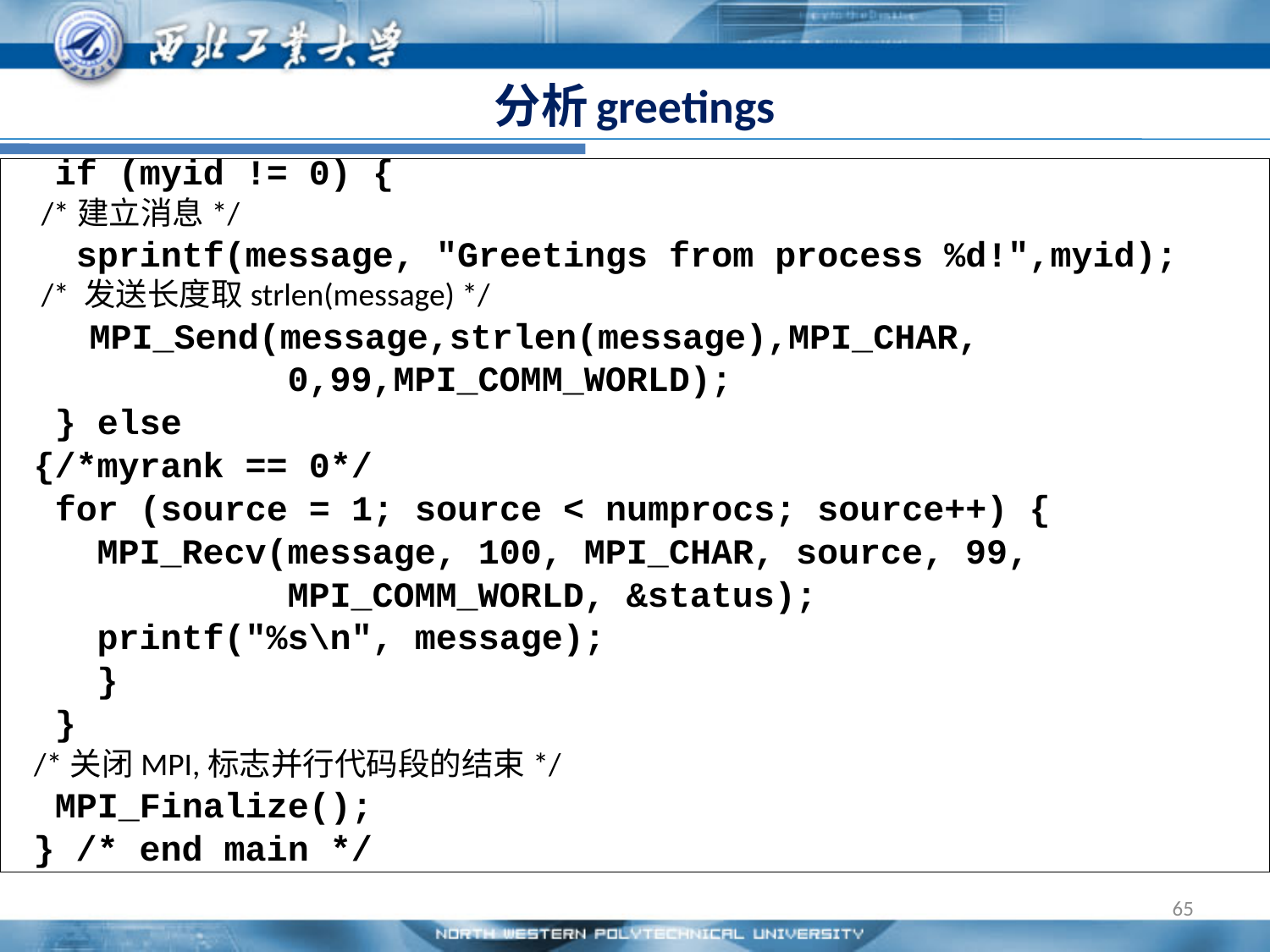

# 分析greetings
  if (myid != 0) {
    /*建立消息*/
   sprintf(message, "Greetings from process %d!",myid);
    /* 发送长度取strlen(message) */
       MPI_Send(message,strlen(message),MPI_CHAR,
             0,99,MPI_COMM_WORLD);
  } else
 {/*myrank == 0*/
  for (source = 1; source < numprocs; source++) {
    MPI_Recv(message, 100, MPI_CHAR, source, 99,
             MPI_COMM_WORLD, &status);
    printf("%s\n", message);
    }
  }
   /*关闭MPI,标志并行代码段的结束*/
  MPI_Finalize();
 } /* end main */
65